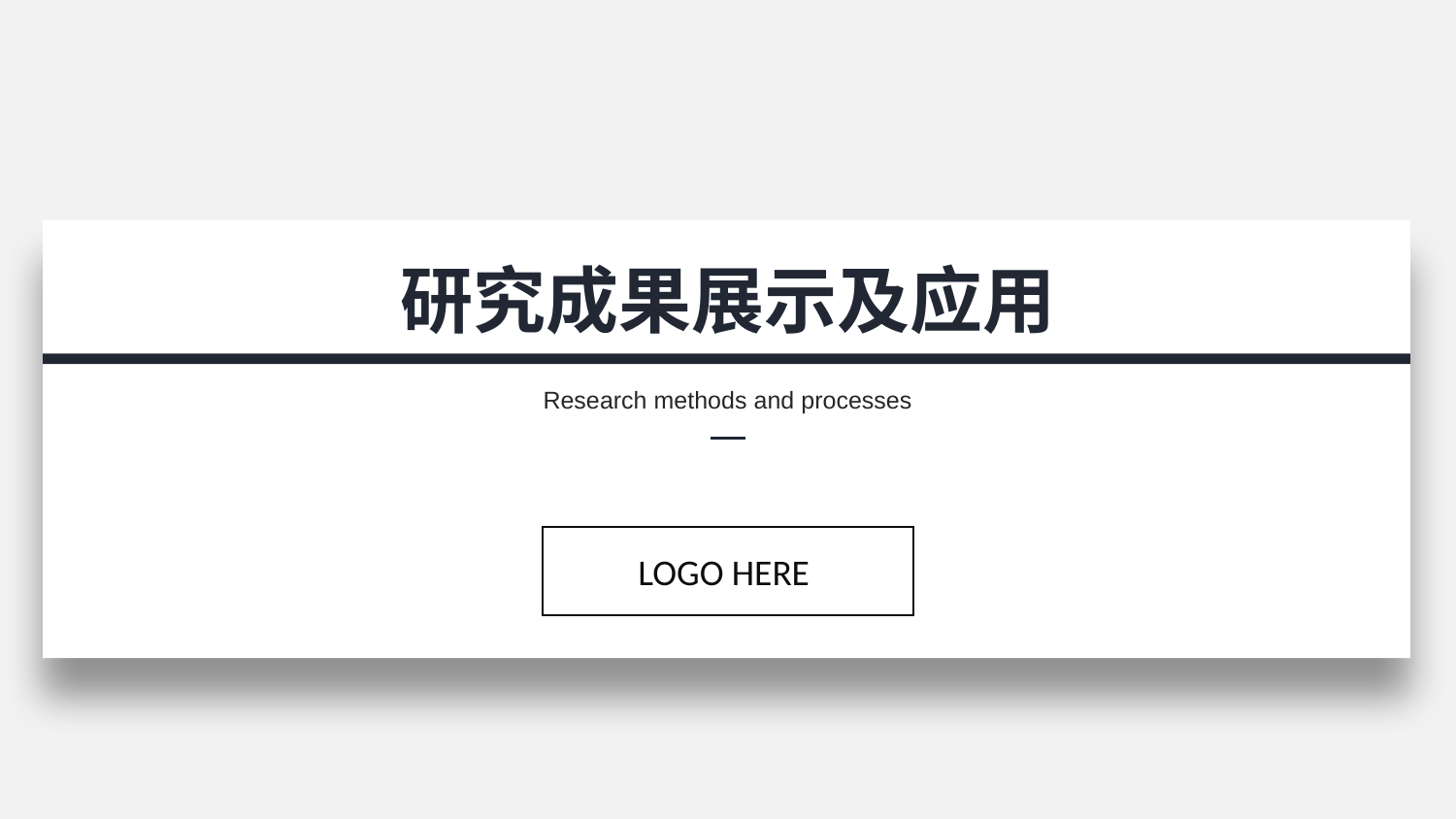

研究成果展示及应用

Research methods and processes
LOGO HERE